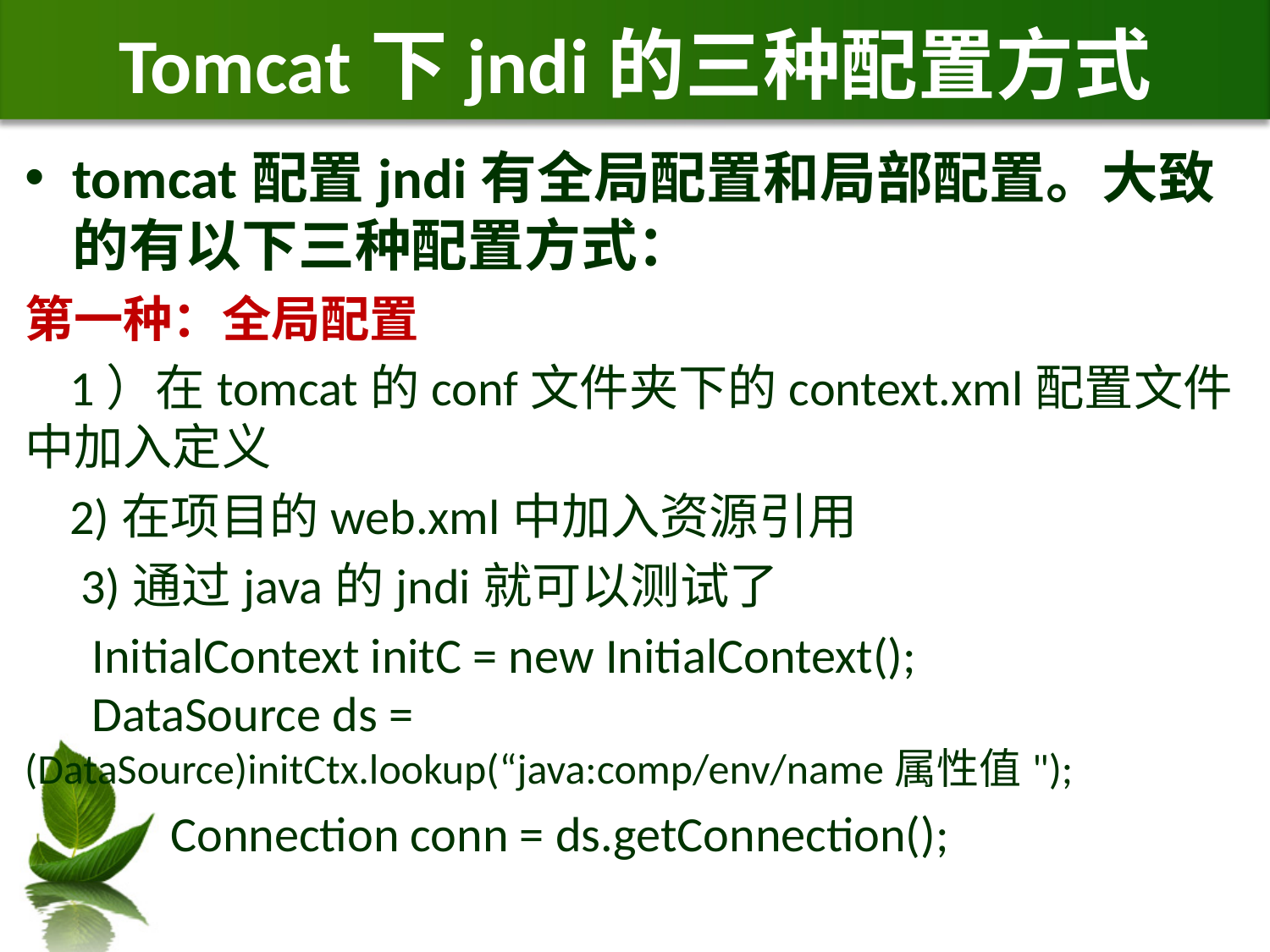

# Tomcat下jndi的三种配置方式
tomcat配置jndi有全局配置和局部配置。大致的有以下三种配置方式：
第一种：全局配置
    1）在tomcat的conf文件夹下的context.xml配置文件中加入定义
    2)在项目的web.xml中加入资源引用
     3)通过java的jndi就可以测试了
      InitialContext initC = new InitialContext();
      DataSource ds =                                              (DataSource)initCtx.lookup(“java:comp/env/name属性值");
             Connection conn = ds.getConnection();